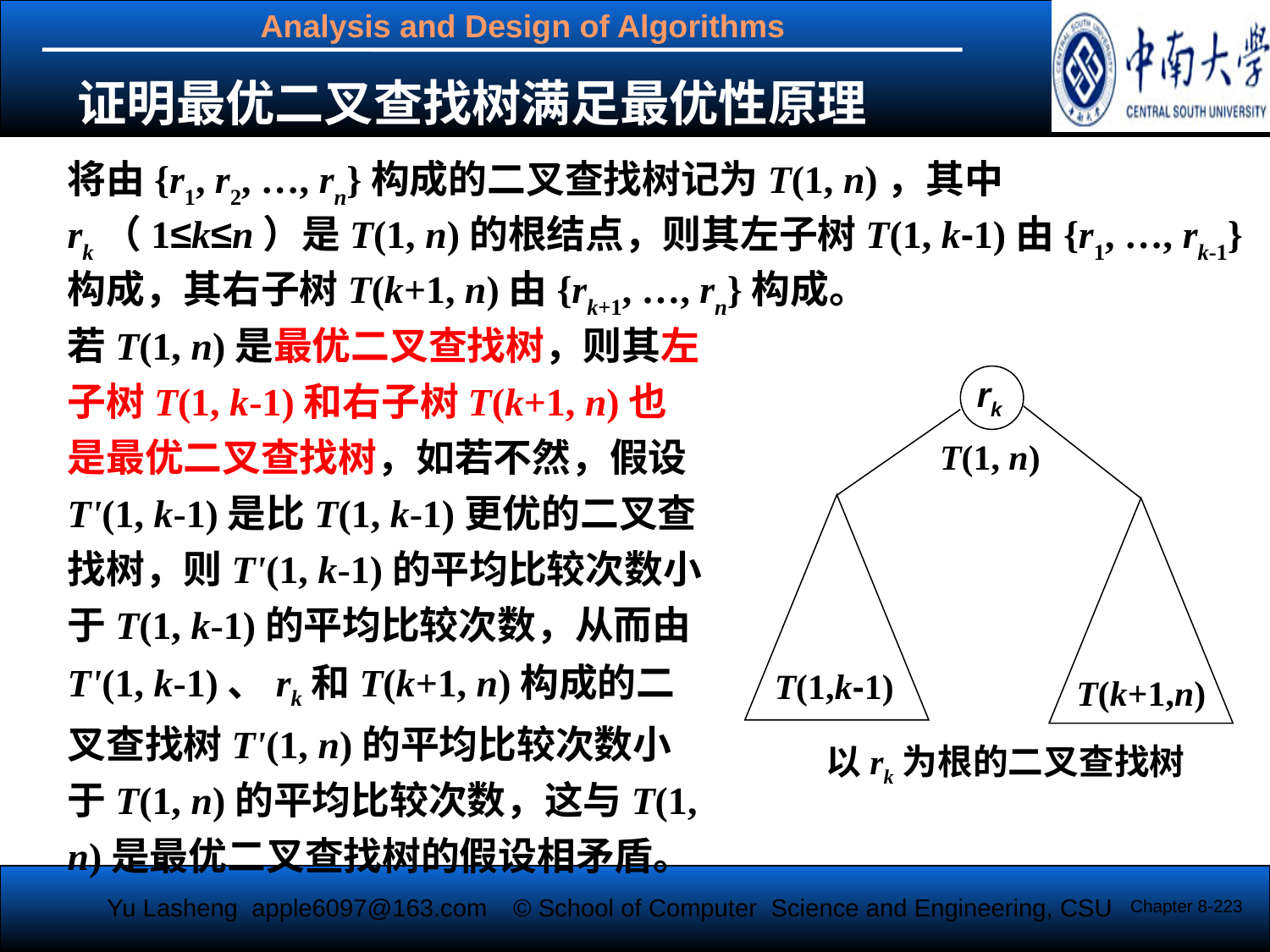

证明最优二叉查找树满足最优性原理
将由{r1, r2, …, rn}构成的二叉查找树记为T(1, n)，其中rk（1≤k≤n）是T(1, n)的根结点，则其左子树T(1, k-1)由{r1, …, rk-1}构成，其右子树T(k+1, n)由{rk+1, …, rn}构成。
若T(1, n)是最优二叉查找树，则其左子树T(1, k-1)和右子树T(k+1, n)也是最优二叉查找树，如若不然，假设T'(1, k-1)是比T(1, k-1)更优的二叉查找树，则T'(1, k-1)的平均比较次数小于T(1, k-1)的平均比较次数，从而由T'(1, k-1)、rk和T(k+1, n)构成的二叉查找树T'(1, n)的平均比较次数小于T(1, n)的平均比较次数，这与T(1, n)是最优二叉查找树的假设相矛盾。
rk

T(1, n)

T(1,k-1)

T(k+1,n)

      以rk为根的二叉查找树

Chapter 8-223